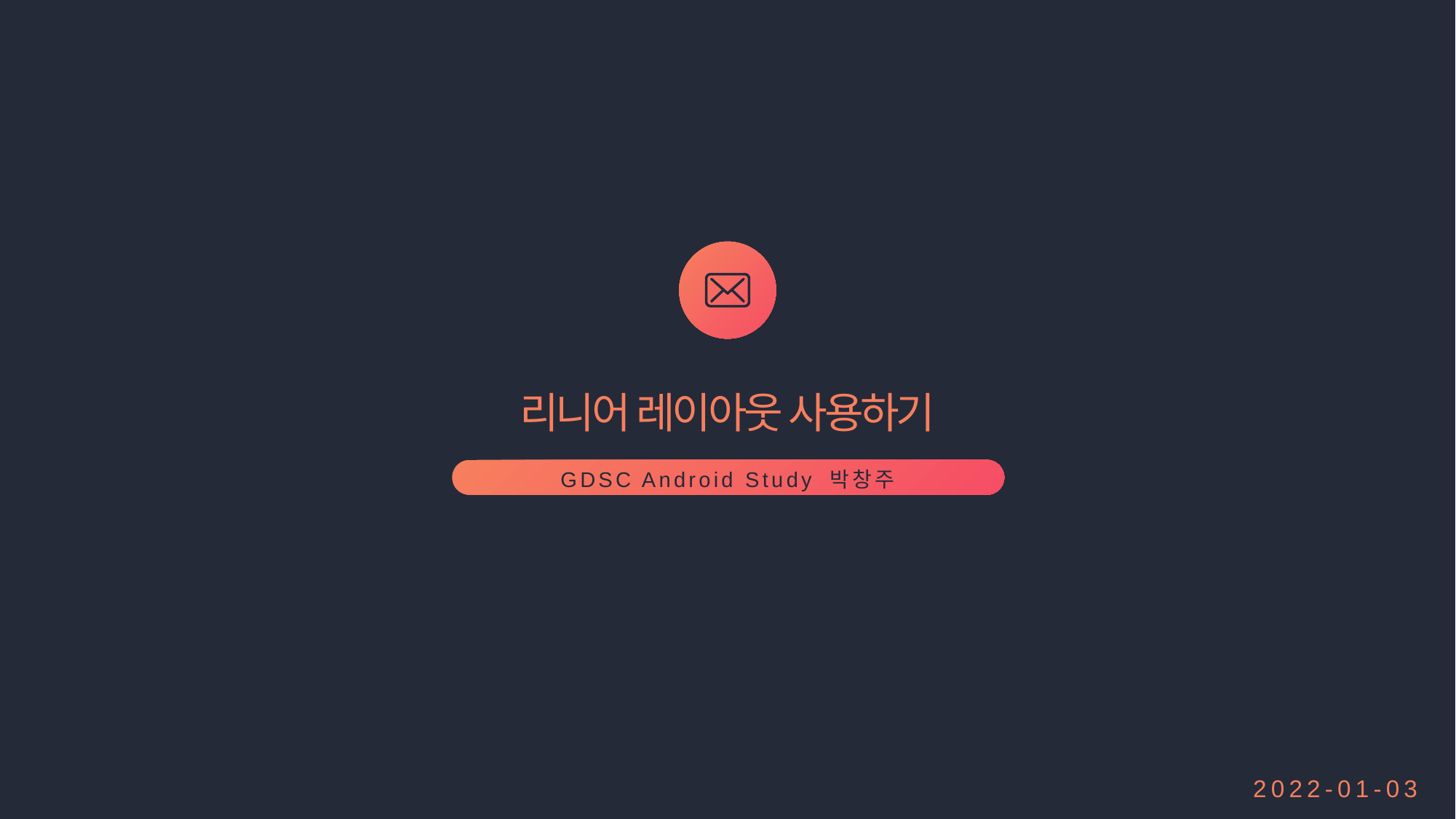

리니어 레이아웃 사용하기
GDSC Android Study 박창주

2022-01-03